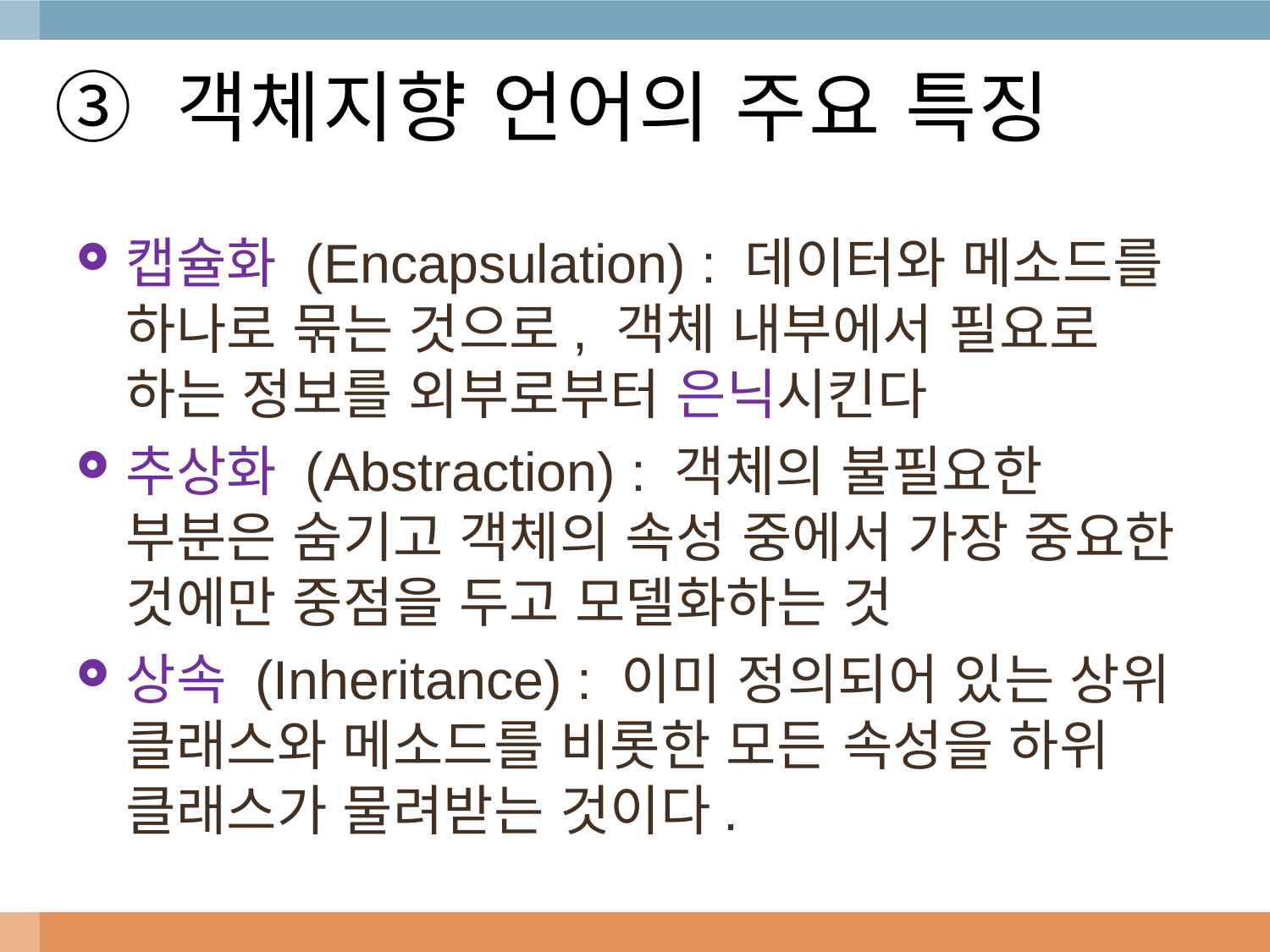

# ③ 객체지향 언어의 주요 특징
캡슐화 (Encapsulation) : 데이터와 메소드를 하나로 묶는 것으로, 객체 내부에서 필요로 하는 정보를 외부로부터 은닉시킨다
추상화 (Abstraction) : 객체의 불필요한 부분은 숨기고 객체의 속성 중에서 가장 중요한 것에만 중점을 두고 모델화하는 것
상속 (Inheritance) : 이미 정의되어 있는 상위 클래스와 메소드를 비롯한 모든 속성을 하위 클래스가 물려받는 것이다.